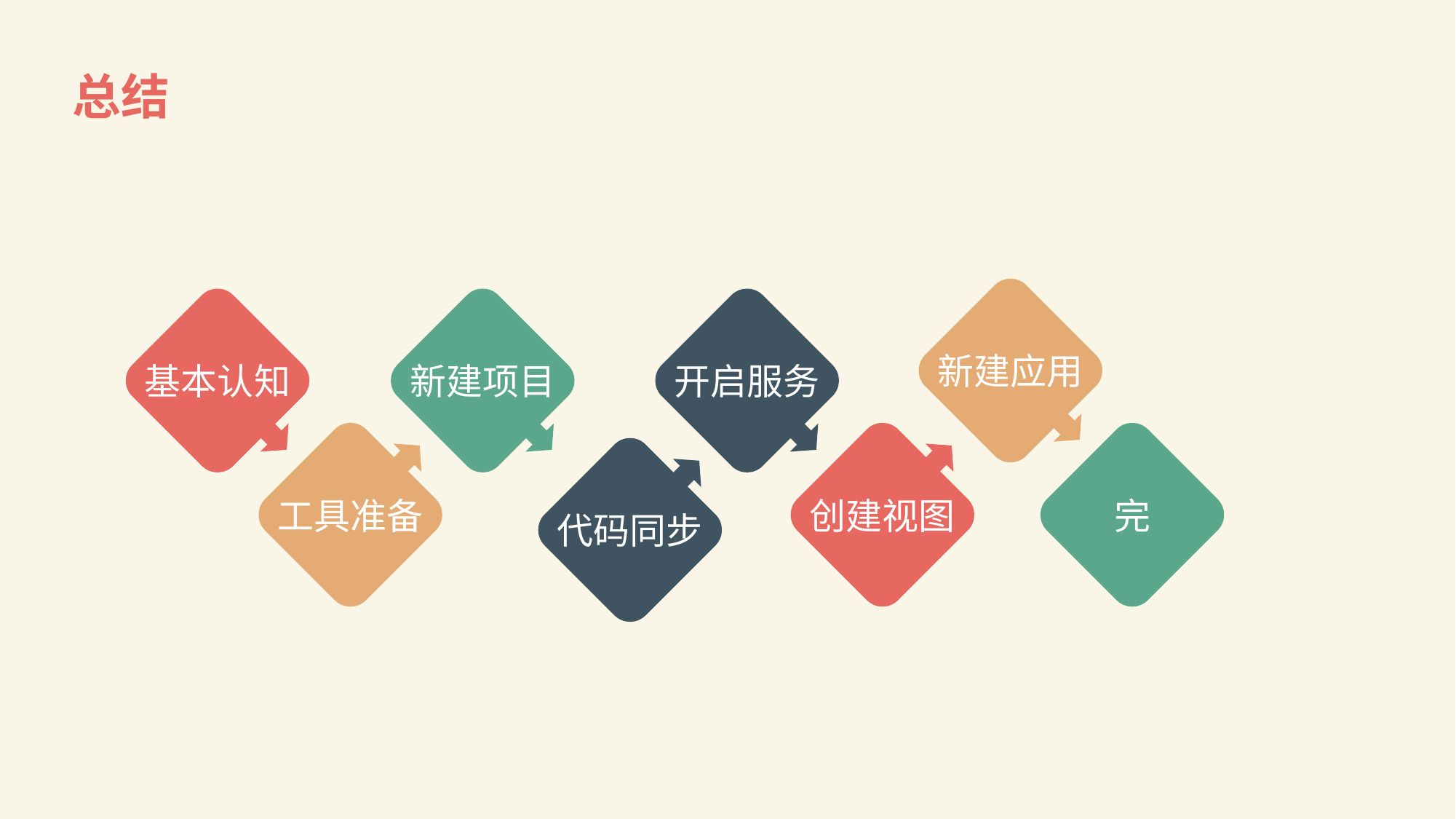

# 总结
新建应用
基本认知
新建项目
开启服务
完
工具准备
创建视图
代码同步